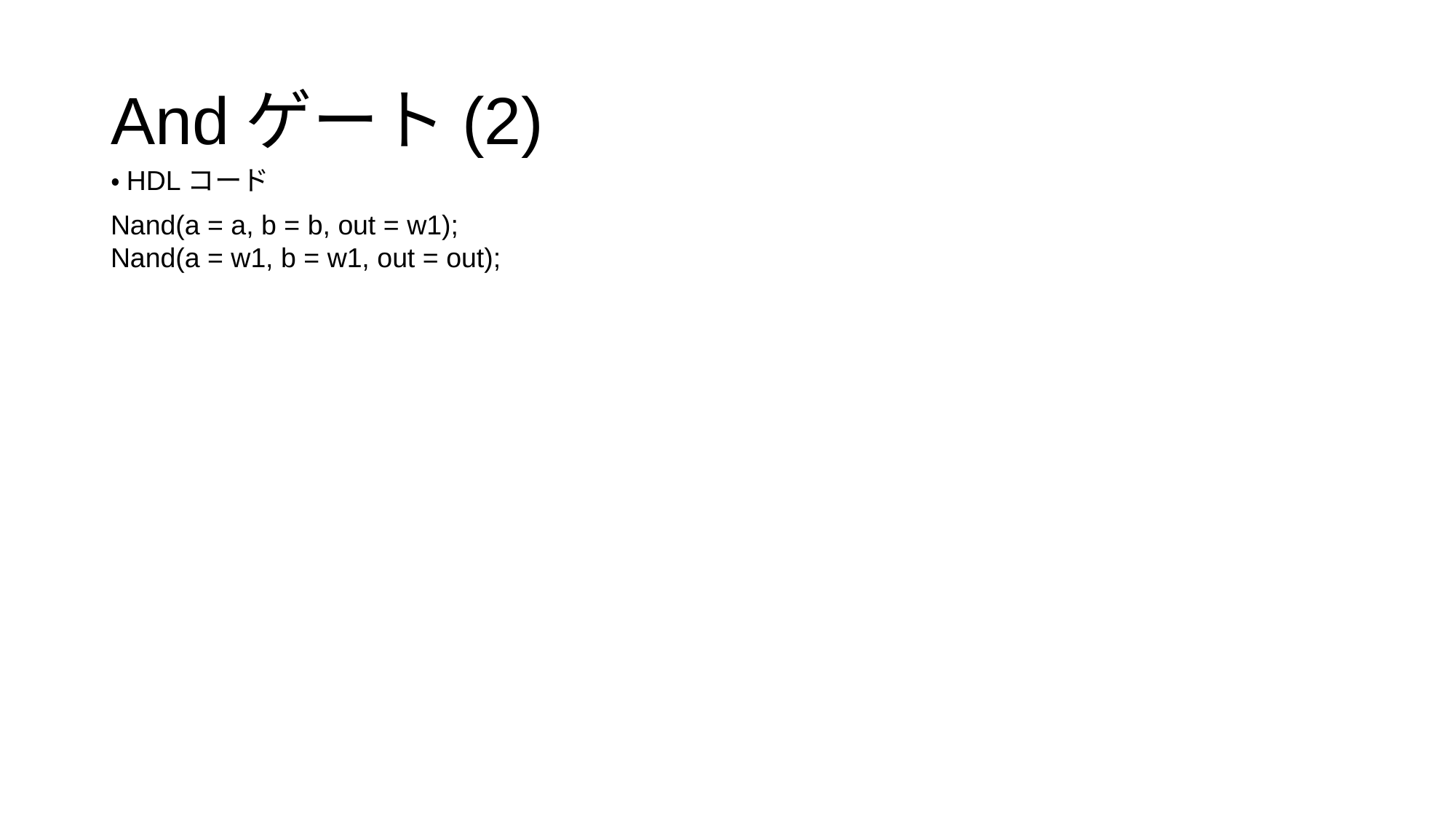

# Andゲート(2)
・HDLコード
Nand(a = a, b = b, out = w1);
Nand(a = w1, b = w1, out = out);